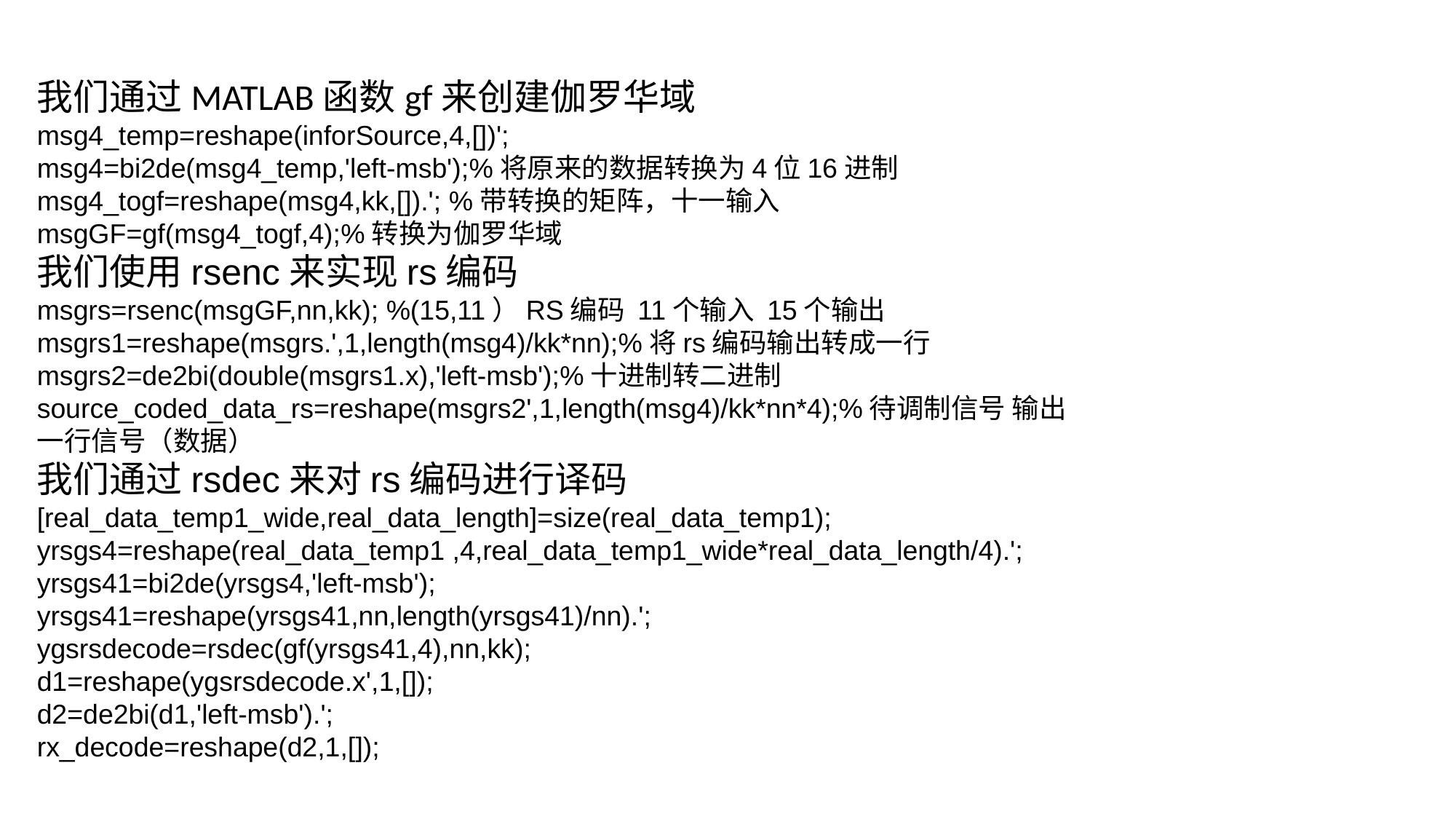

我们通过MATLAB函数gf来创建伽罗华域
msg4_temp=reshape(inforSource,4,[])';
msg4=bi2de(msg4_temp,'left-msb');%将原来的数据转换为4位16进制
msg4_togf=reshape(msg4,kk,[]).'; %带转换的矩阵，十一输入
msgGF=gf(msg4_togf,4);%转换为伽罗华域
我们使用rsenc来实现rs编码
msgrs=rsenc(msgGF,nn,kk); %(15,11）RS编码 11个输入 15个输出
msgrs1=reshape(msgrs.',1,length(msg4)/kk*nn);%将rs编码输出转成一行
msgrs2=de2bi(double(msgrs1.x),'left-msb');%十进制转二进制
source_coded_data_rs=reshape(msgrs2',1,length(msg4)/kk*nn*4);%待调制信号 输出一行信号（数据）
我们通过rsdec来对rs编码进行译码
[real_data_temp1_wide,real_data_length]=size(real_data_temp1);
yrsgs4=reshape(real_data_temp1 ,4,real_data_temp1_wide*real_data_length/4).';
yrsgs41=bi2de(yrsgs4,'left-msb');
yrsgs41=reshape(yrsgs41,nn,length(yrsgs41)/nn).';
ygsrsdecode=rsdec(gf(yrsgs41,4),nn,kk);
d1=reshape(ygsrsdecode.x',1,[]);
d2=de2bi(d1,'left-msb').';
rx_decode=reshape(d2,1,[]);